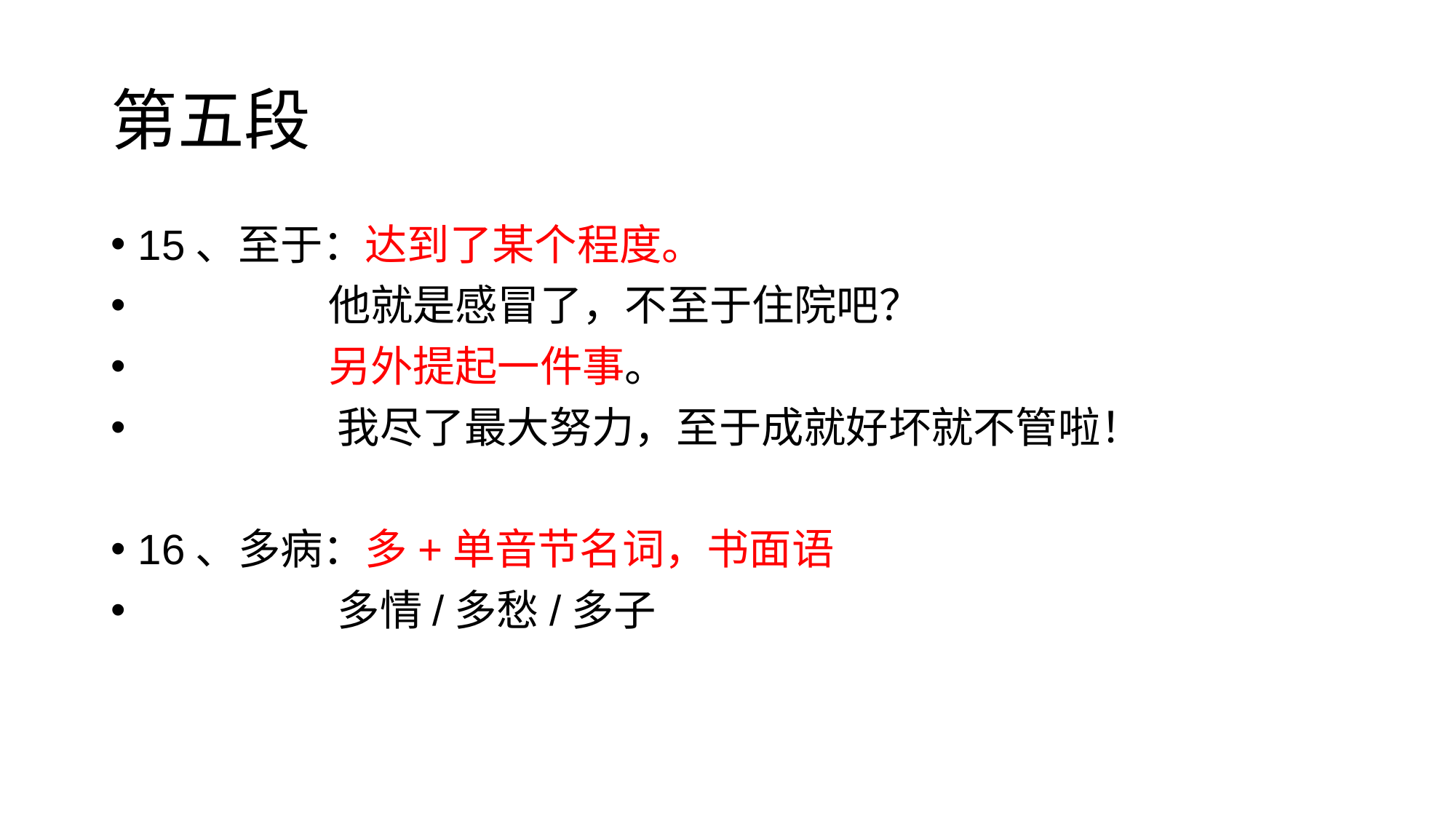

# 第五段
15、至于：达到了某个程度。
                   他就是感冒了，不至于住院吧？
                   另外提起一件事。
                    我尽了最大努力，至于成就好坏就不管啦！

16、多病：多+单音节名词，书面语
                    多情/多愁/多子